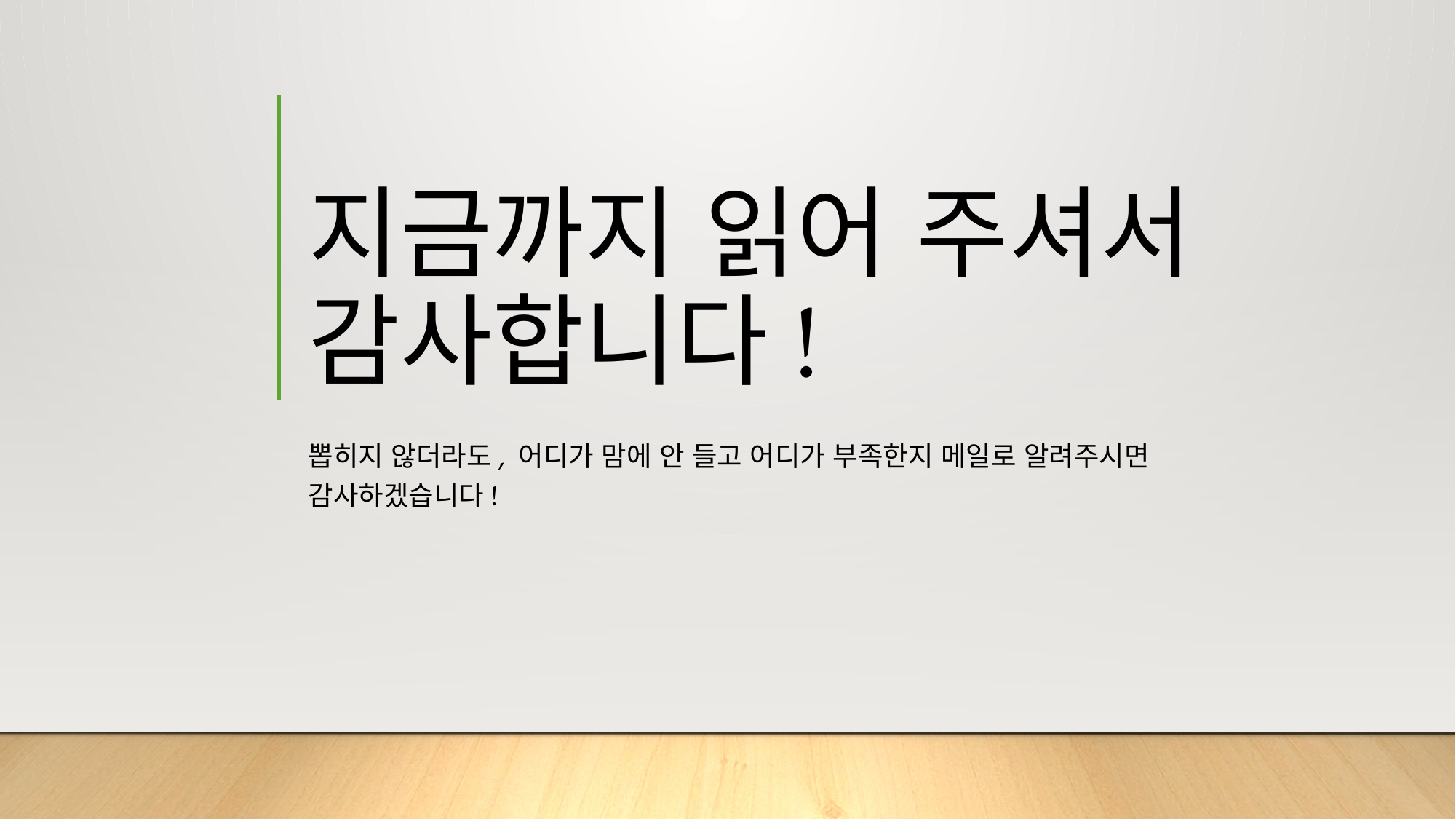

# 지금까지 읽어 주셔서 감사합니다!
뽑히지 않더라도, 어디가 맘에 안 들고 어디가 부족한지 메일로 알려주시면 감사하겠습니다!